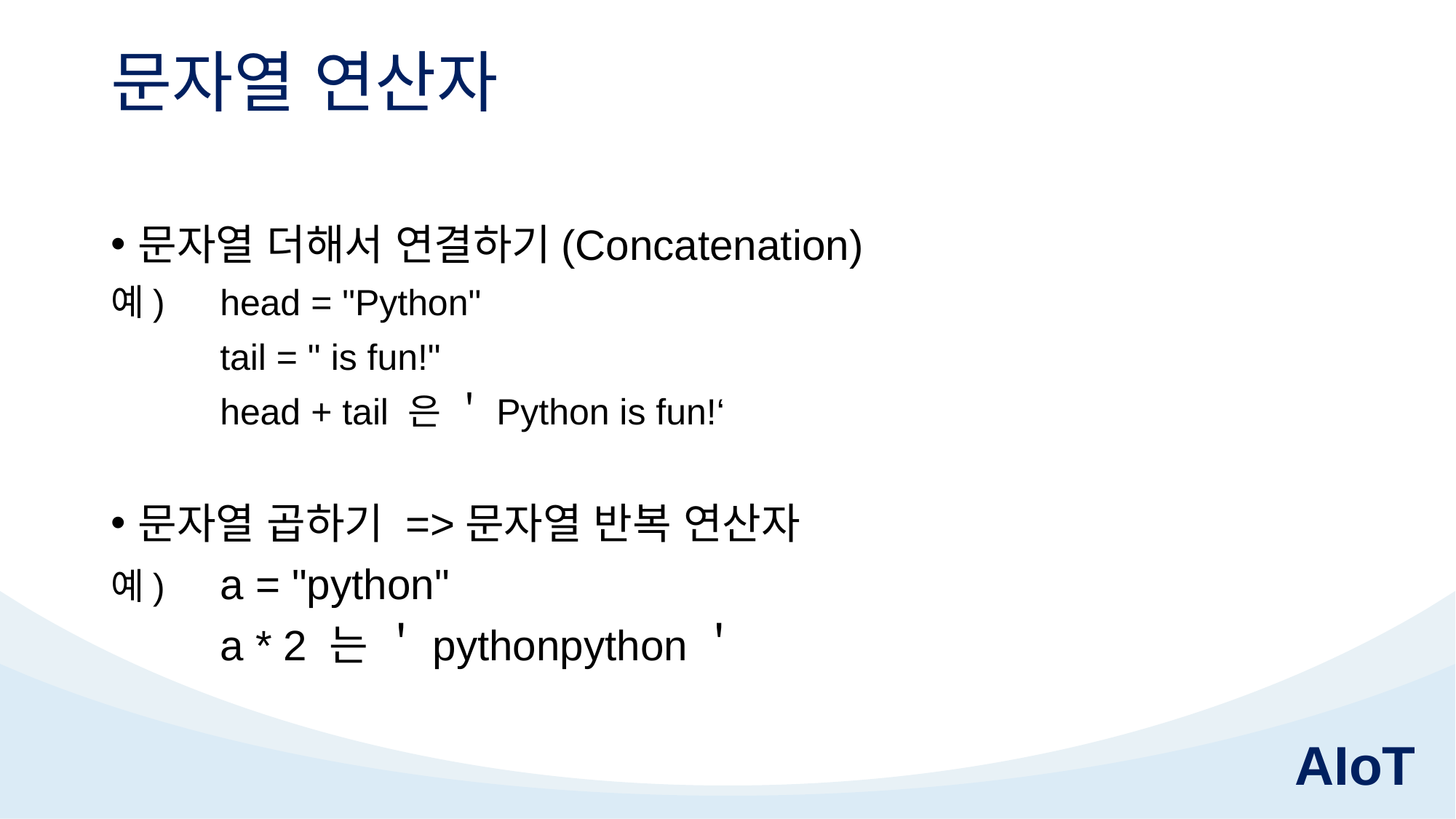

# 문자열 연산자
문자열 더해서 연결하기(Concatenation)
예) 	head = "Python"
	tail = " is fun!"
	head + tail 은 ＇Python is fun!‘

문자열 곱하기 =>문자열 반복 연산자
예) 	a = "python"
	a * 2 는 ＇pythonpython＇